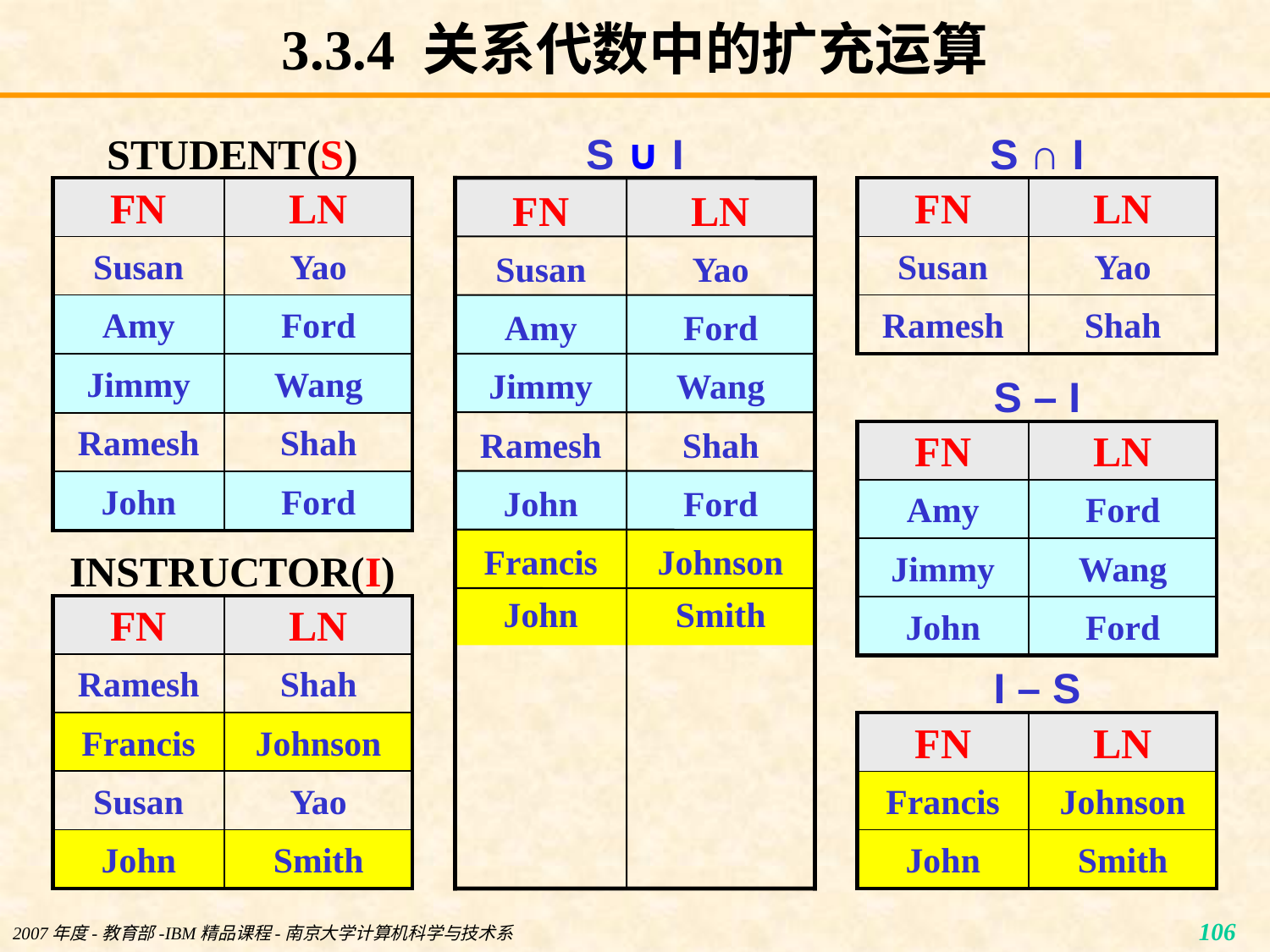

# 3.3.4 关系代数中的扩充运算
STUDENT(S)
S ∪ I
S ∩ I
| FN | LN |
| --- | --- |
| Susan | Yao |
| Amy | Ford |
| Jimmy | Wang |
| Ramesh | Shah |
| John | Ford |
FN

LN

Susan

Yao
Amy

Ford
Jimmy

Wang
Ramesh

Shah
John

Ford
Francis

Johnson
John

Smith

| FN | LN |
| --- | --- |
| Susan | Yao |
| Ramesh | Shah |
S – I
| FN | LN |
| --- | --- |
| Amy | Ford |
| Jimmy | Wang |
| John | Ford |
INSTRUCTOR(I)
| FN | LN |
| --- | --- |
| Ramesh | Shah |
| Francis | Johnson |
| Susan | Yao |
| John | Smith |
I – S
| FN | LN |
| --- | --- |
| Francis | Johnson |
| John | Smith |
106
2007年度-教育部-IBM精品课程-南京大学计算机科学与技术系